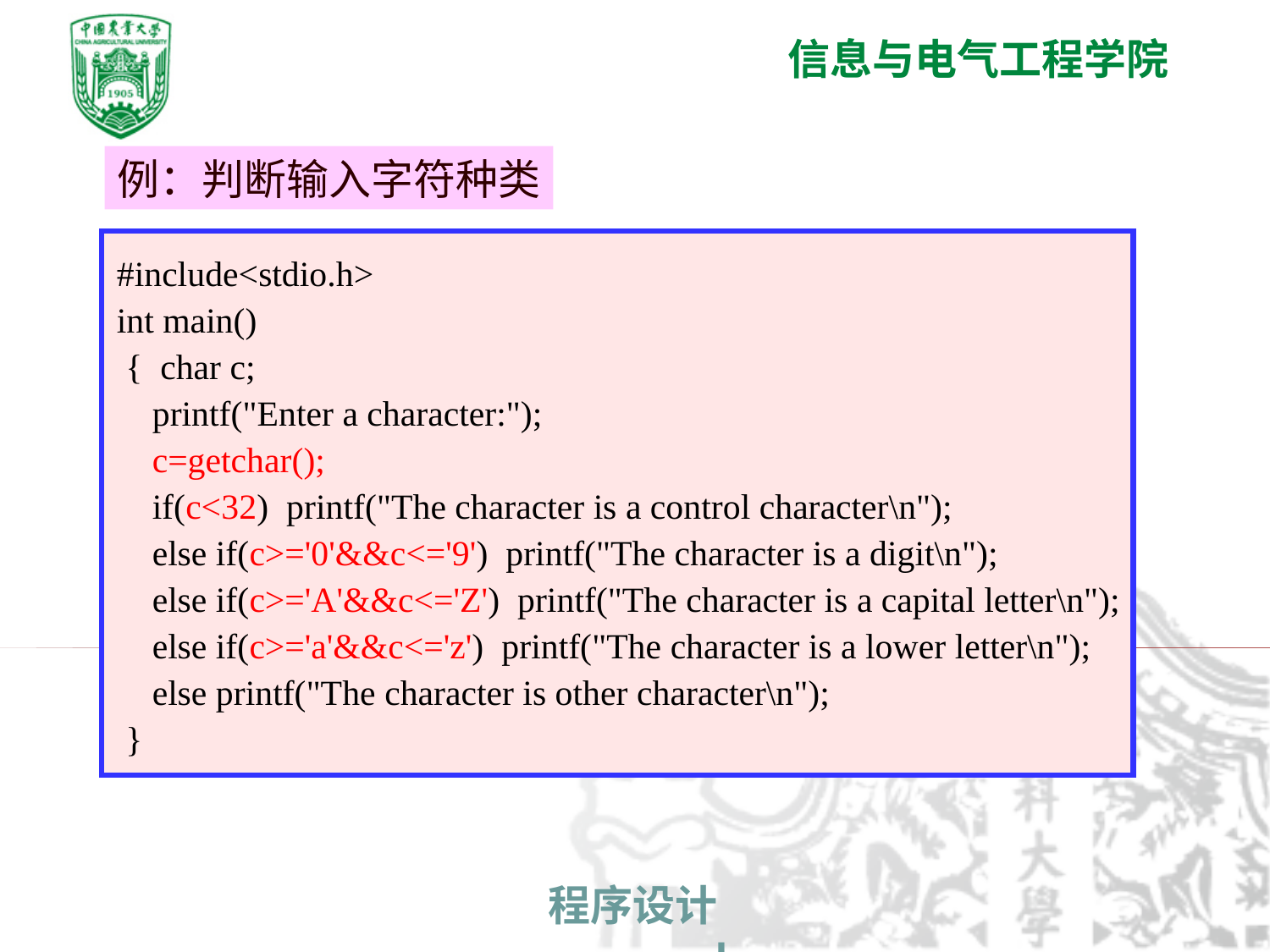

例：判断输入字符种类
#include<stdio.h>
int main()
 {  char c;
    printf("Enter a character:");
    c=getchar();
    if(c<32)  printf("The character is a control character\n");
    else if(c>='0'&&c<='9')  printf("The character is a digit\n");
    else if(c>='A'&&c<='Z')  printf("The character is a capital letter\n");
    else if(c>='a'&&c<='z')  printf("The character is a lower letter\n");
    else printf("The character is other character\n");
 }